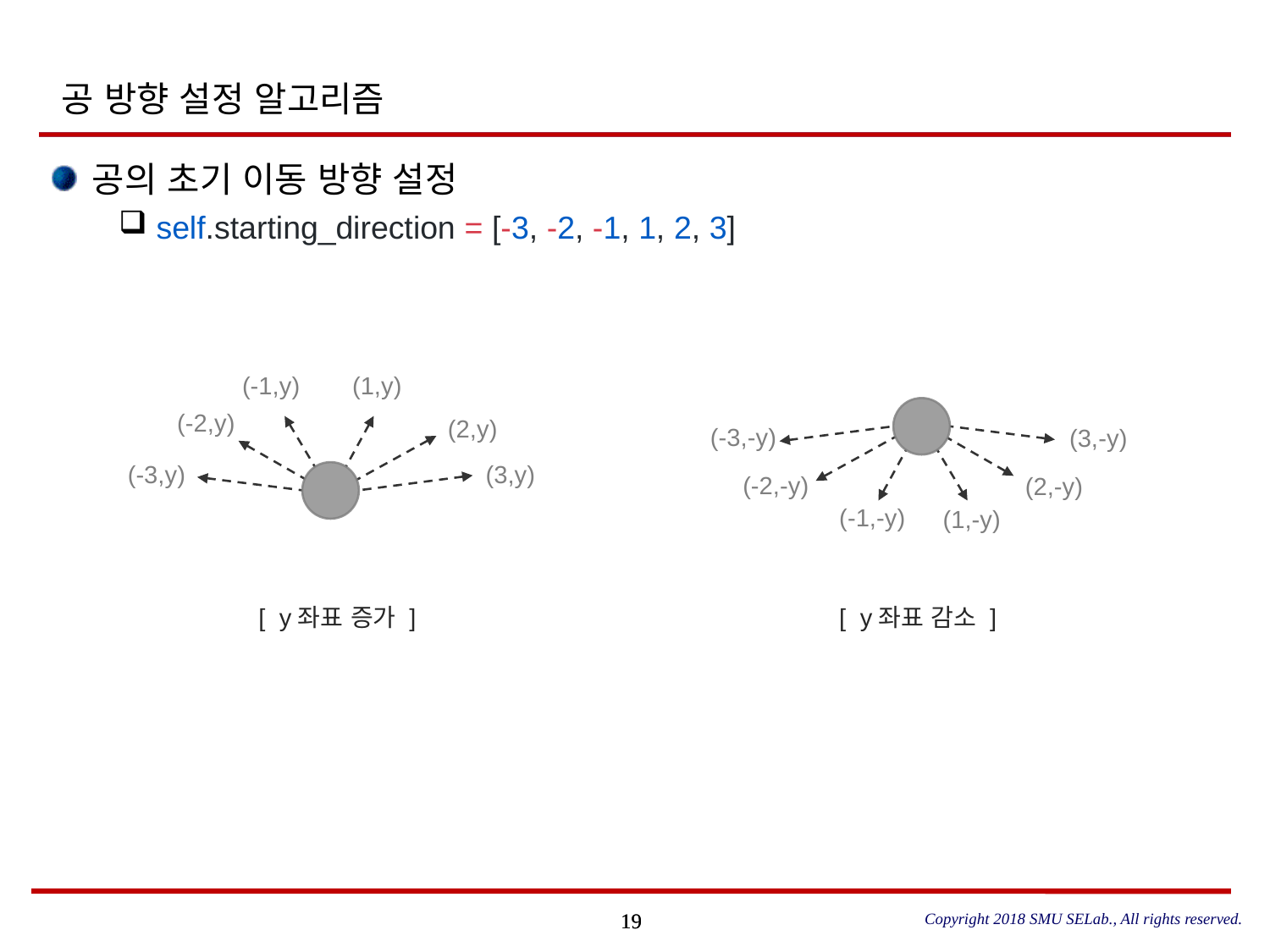

# 공 방향 설정 알고리즘
공의 초기 이동 방향 설정
 self.starting_direction = [-3, -2, -1, 1, 2, 3]

(-1,y)
(1,y)
(-2,y)
(2,y)

(-3,y)
(3,y)

(-3,-y)
(3,-y)
(-2,-y)
(2,-y)
(-1,-y)
(1,-y)
[  y좌표 감소 ]
[  y좌표 증가 ]
Copyright 2018 SMU SELab., All rights reserved.